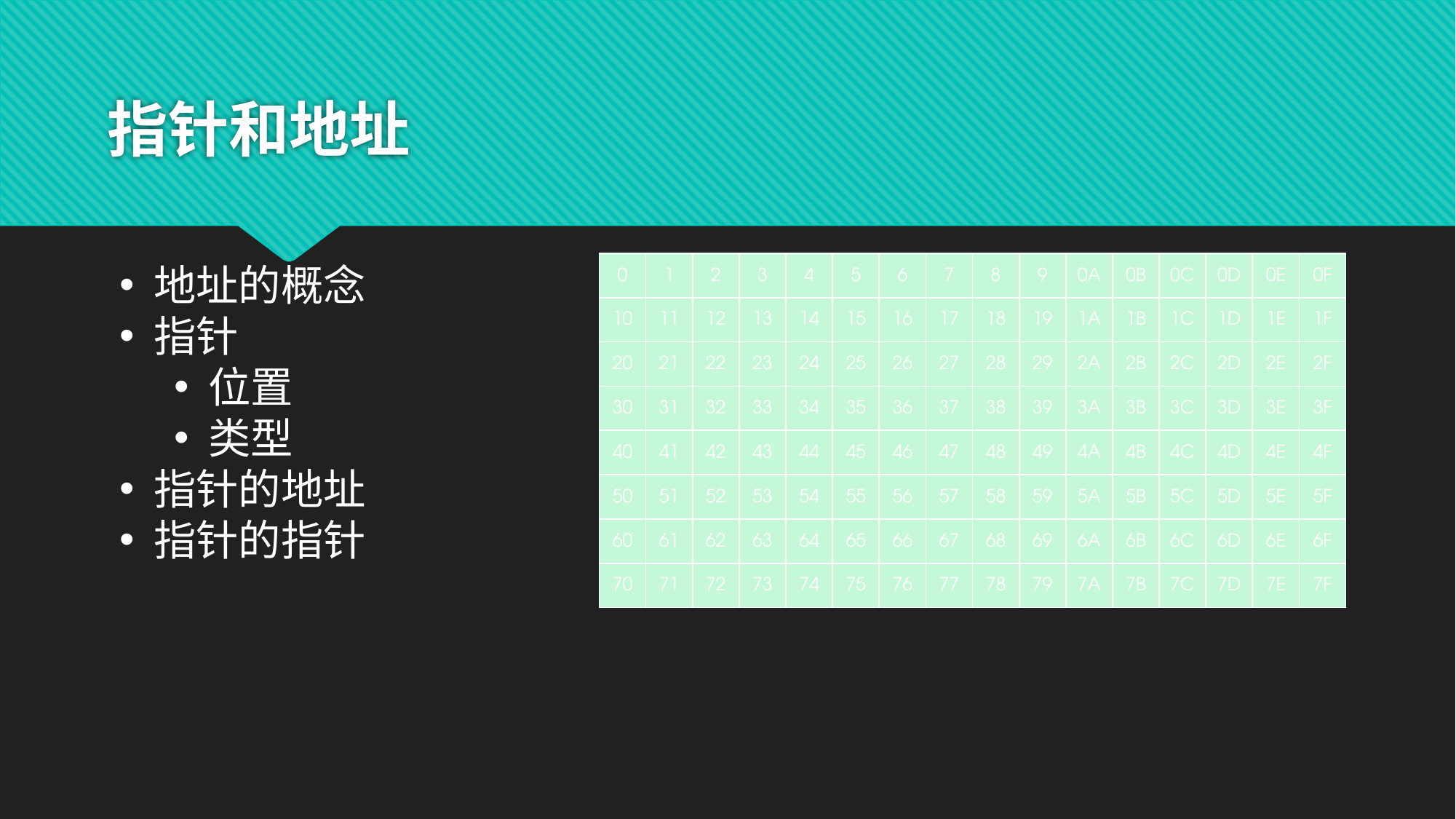

# 指针和地址
地址的概念
指针
位置
类型
指针的地址
指针的指针
| 0 | 1 | 2 | 3 | 4 | 5 | 6 | 7 | 8 | 9 | 0A | 0B | 0C | 0D | 0E | 0F |
| --- | --- | --- | --- | --- | --- | --- | --- | --- | --- | --- | --- | --- | --- | --- | --- |
| 10 | 11 | 12 | 13 | 14 | 15 | 16 | 17 | 18 | 19 | 1A | 1B | 1C | 1D | 1E | 1F |
| 20 | 21 | 22 | 23 | 24 | 25 | 26 | 27 | 28 | 29 | 2A | 2B | 2C | 2D | 2E | 2F |
| 30 | 31 | 32 | 33 | 34 | 35 | 36 | 37 | 38 | 39 | 3A | 3B | 3C | 3D | 3E | 3F |
| 40 | 41 | 42 | 43 | 44 | 45 | 46 | 47 | 48 | 49 | 4A | 4B | 4C | 4D | 4E | 4F |
| 50 | 51 | 52 | 53 | 54 | 55 | 56 | 57 | 58 | 59 | 5A | 5B | 5C | 5D | 5E | 5F |
| 60 | 61 | 62 | 63 | 64 | 65 | 66 | 67 | 68 | 69 | 6A | 6B | 6C | 6D | 6E | 6F |
| 70 | 71 | 72 | 73 | 74 | 75 | 76 | 77 | 78 | 79 | 7A | 7B | 7C | 7D | 7E | 7F |